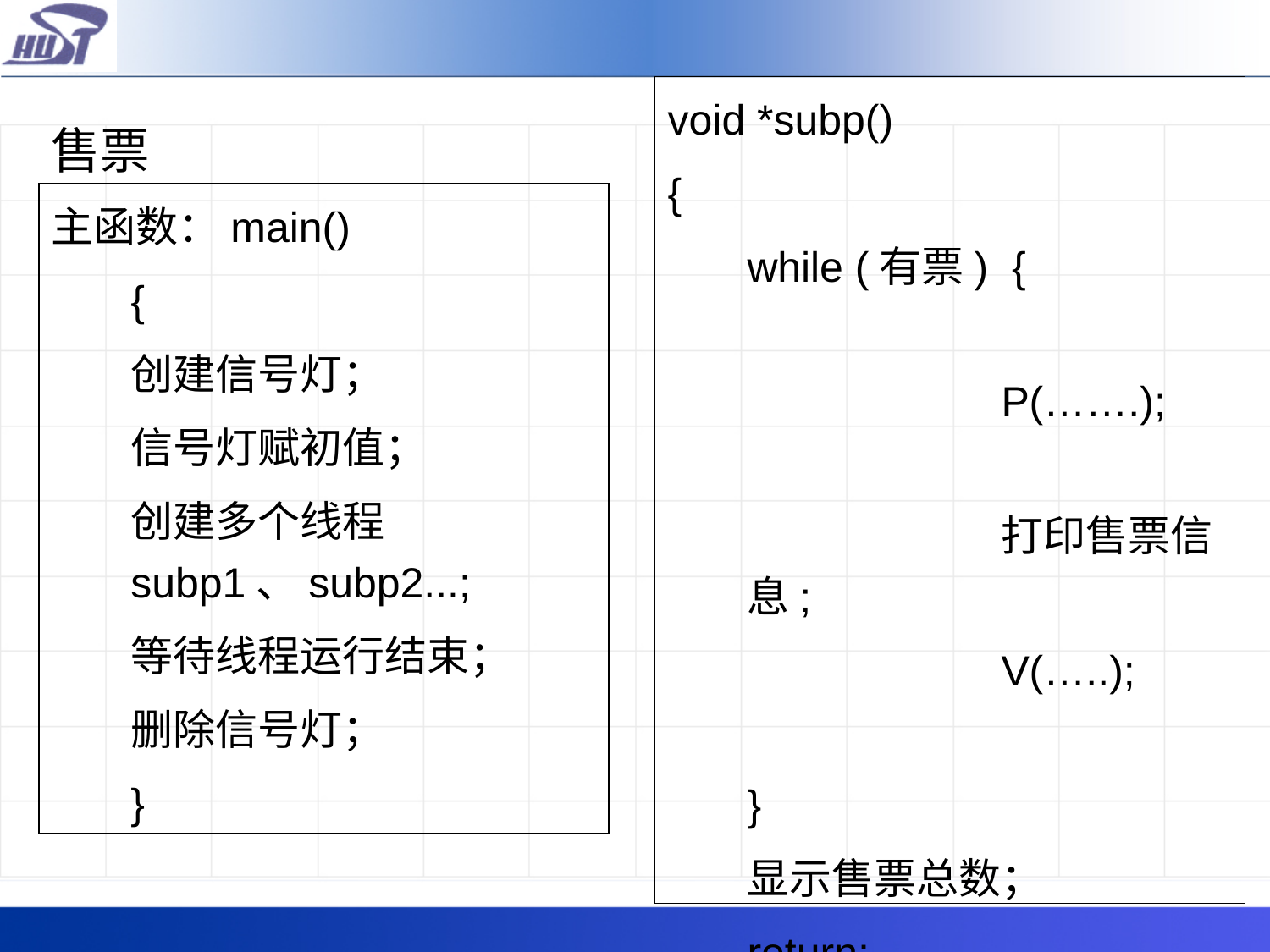

# void *subp()
{
	while (有票)  {
			P(…….);
			打印售票信息;
			V(…..);
	}
	显示售票总数；
	return;
}
售票
主函数：main()
	{
	创建信号灯；
	信号灯赋初值；
	创建多个线程subp1、subp2...;
	等待线程运行结束；
	删除信号灯；
	}